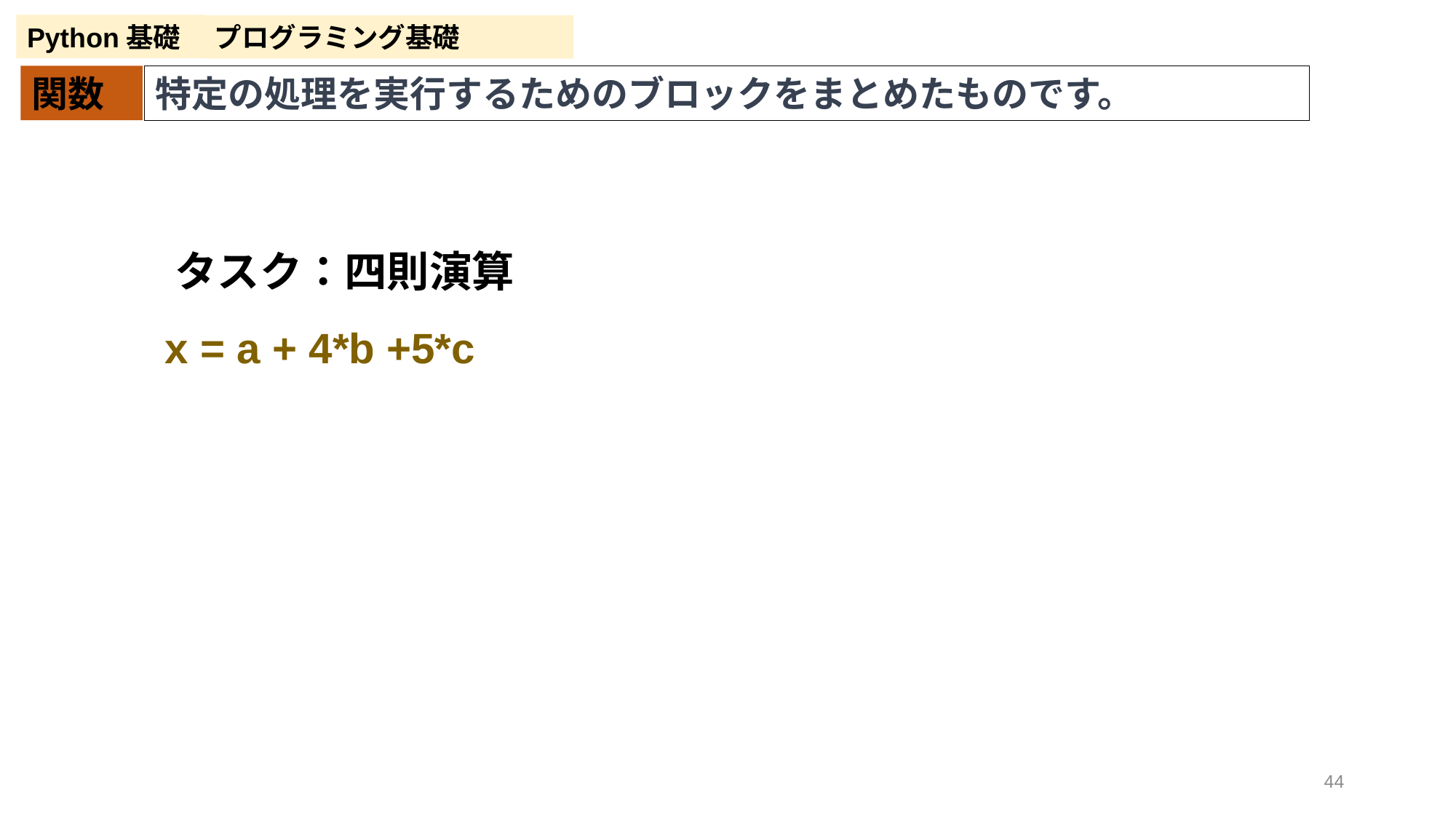

Python基礎
プログラミング基礎
関数
特定の処理を実行するためのブロックをまとめたものです。
 タスク：四則演算
 x = a + 4*b +5*c
44